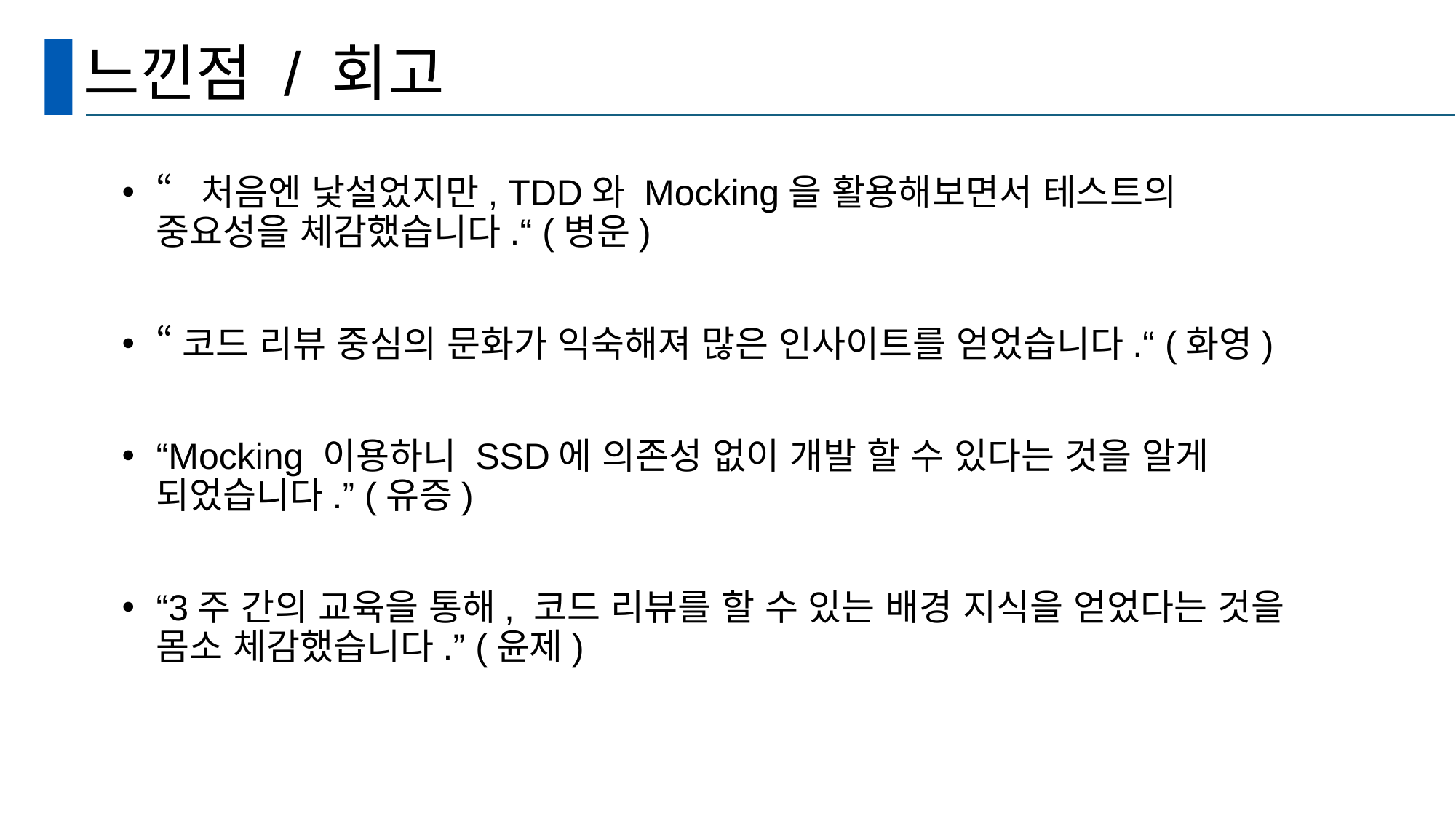

# 느낀점 / 회고
“처음엔 낯설었지만, TDD와 Mocking을 활용해보면서 테스트의 중요성을 체감했습니다.“ (병운)

“코드 리뷰 중심의 문화가 익숙해져 많은 인사이트를 얻었습니다.“ (화영)

“Mocking 이용하니 SSD에 의존성 없이 개발 할 수 있다는 것을 알게 되었습니다.” (유증)

“3주 간의 교육을 통해, 코드 리뷰를 할 수 있는 배경 지식을 얻었다는 것을 몸소 체감했습니다.” (윤제)